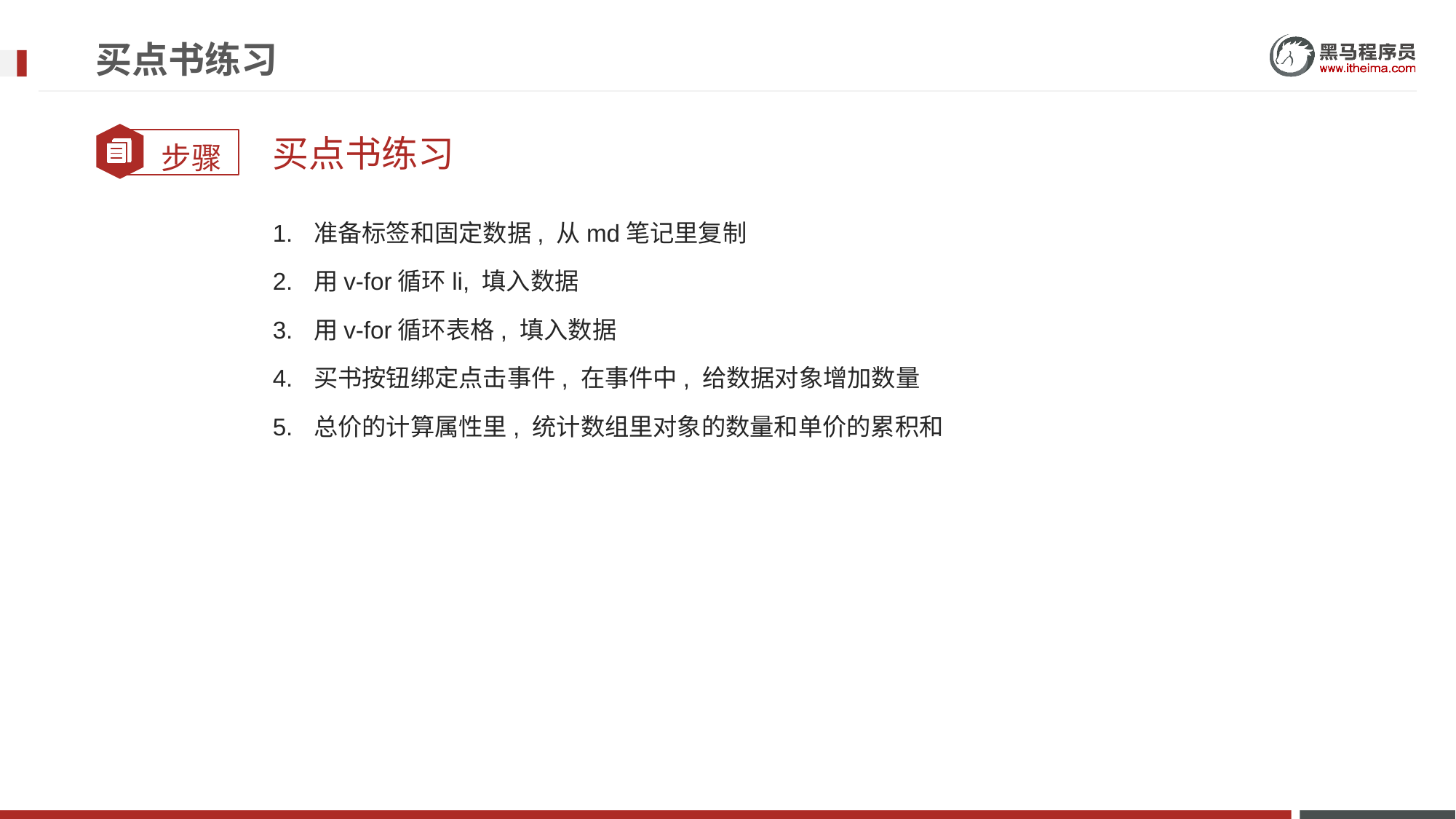

# 买点书练习
买点书练习
准备标签和固定数据, 从md笔记里复制
用v-for循环li, 填入数据
用v-for循环表格, 填入数据
买书按钮绑定点击事件, 在事件中, 给数据对象增加数量
总价的计算属性里, 统计数组里对象的数量和单价的累积和